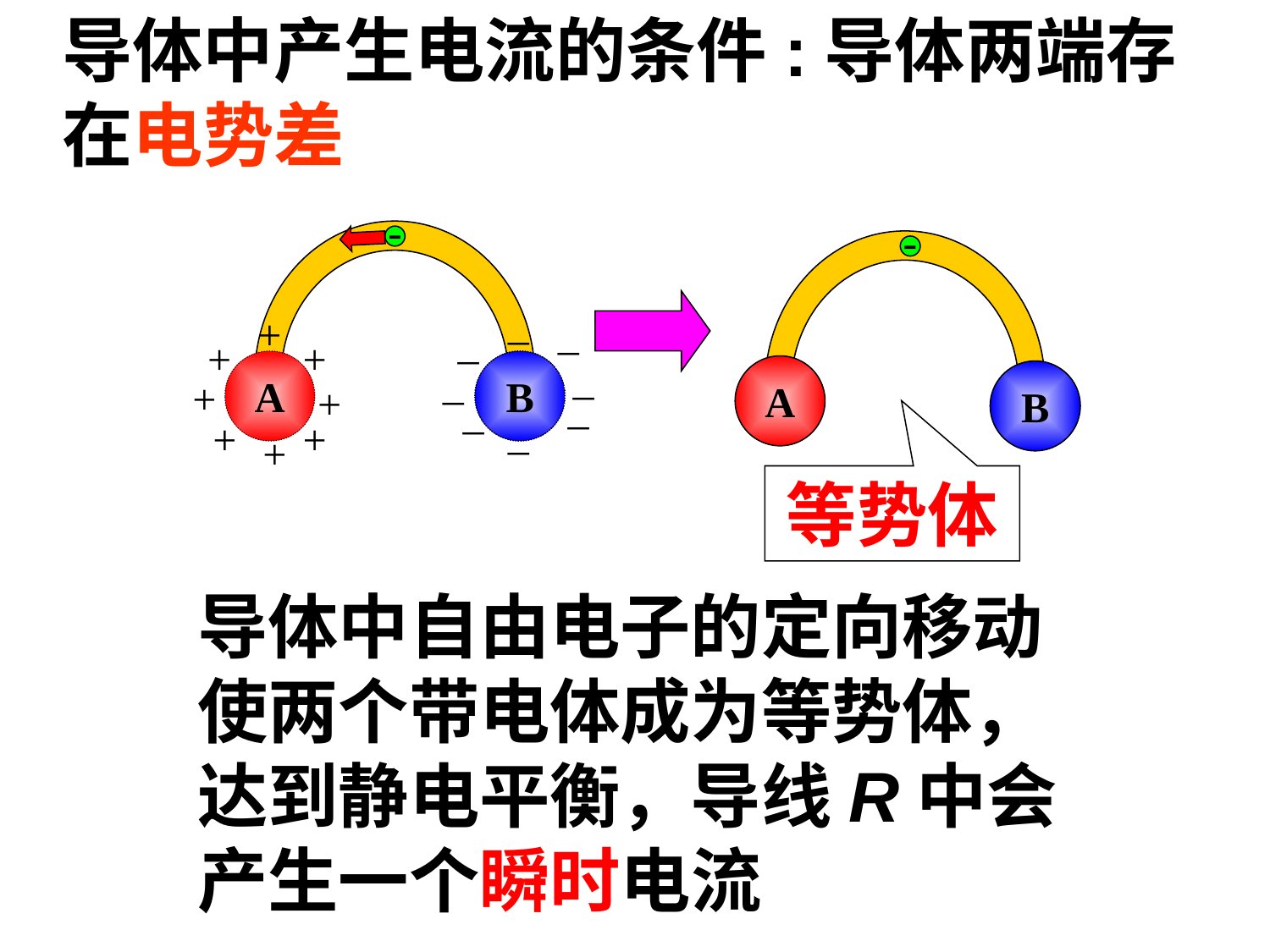

导体中产生电流的条件:导体两端存在电势差

-

-
A
B

_
+
+
+
A
+
+
+
+
+
_
_
_
_
B
_
_
_
等势体
导体中自由电子的定向移动使两个带电体成为等势体，达到静电平衡，导线R中会产生一个瞬时电流